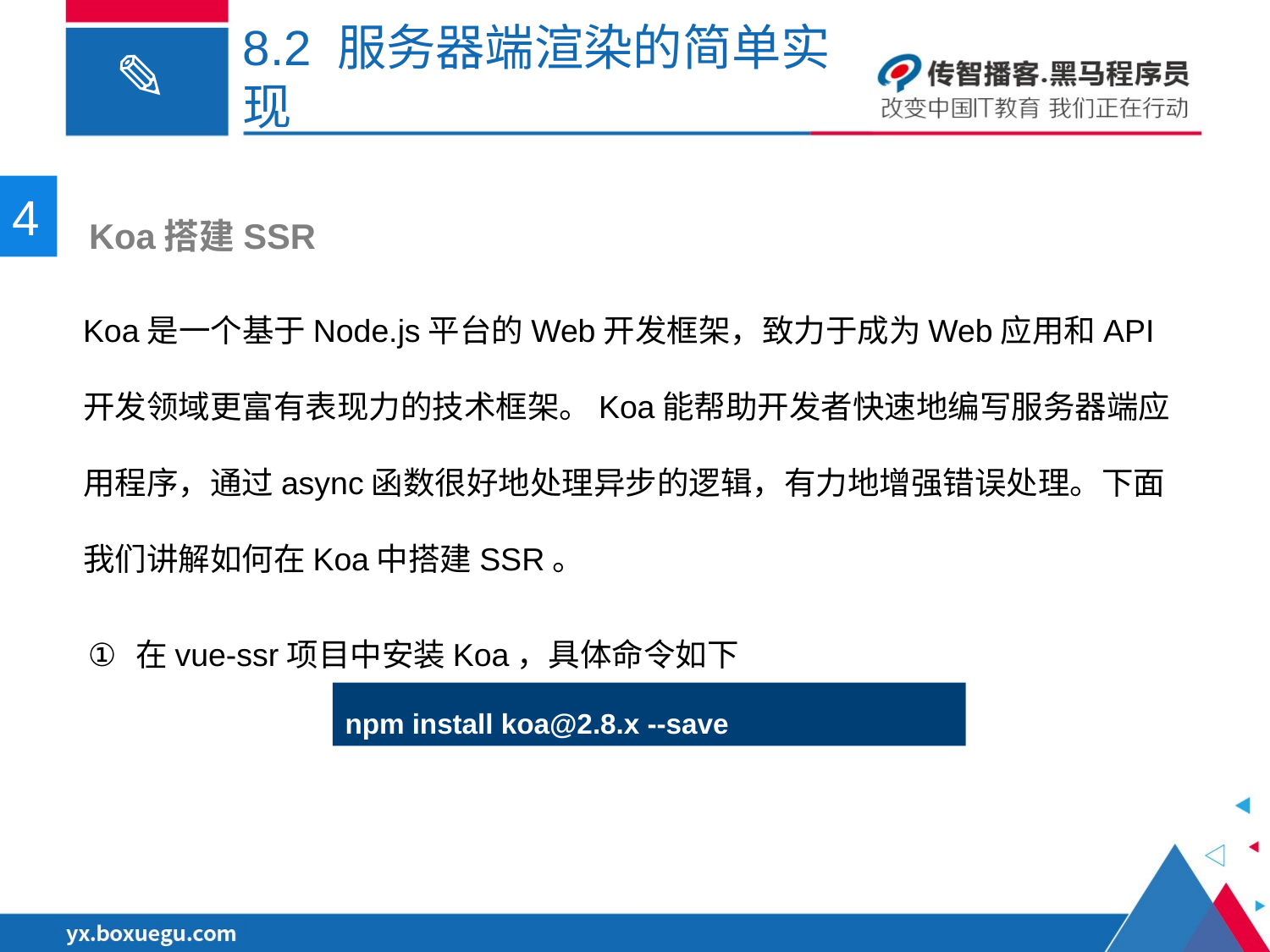

# 8.2 服务器端渲染的简单实现

4
  Koa搭建SSR
Koa是一个基于Node.js平台的Web开发框架，致力于成为Web应用和API开发领域更富有表现力的技术框架。Koa能帮助开发者快速地编写服务器端应用程序，通过async函数很好地处理异步的逻辑，有力地增强错误处理。下面我们讲解如何在Koa中搭建SSR。
在vue-ssr项目中安装Koa，具体命令如下
npm install koa@2.8.x --save